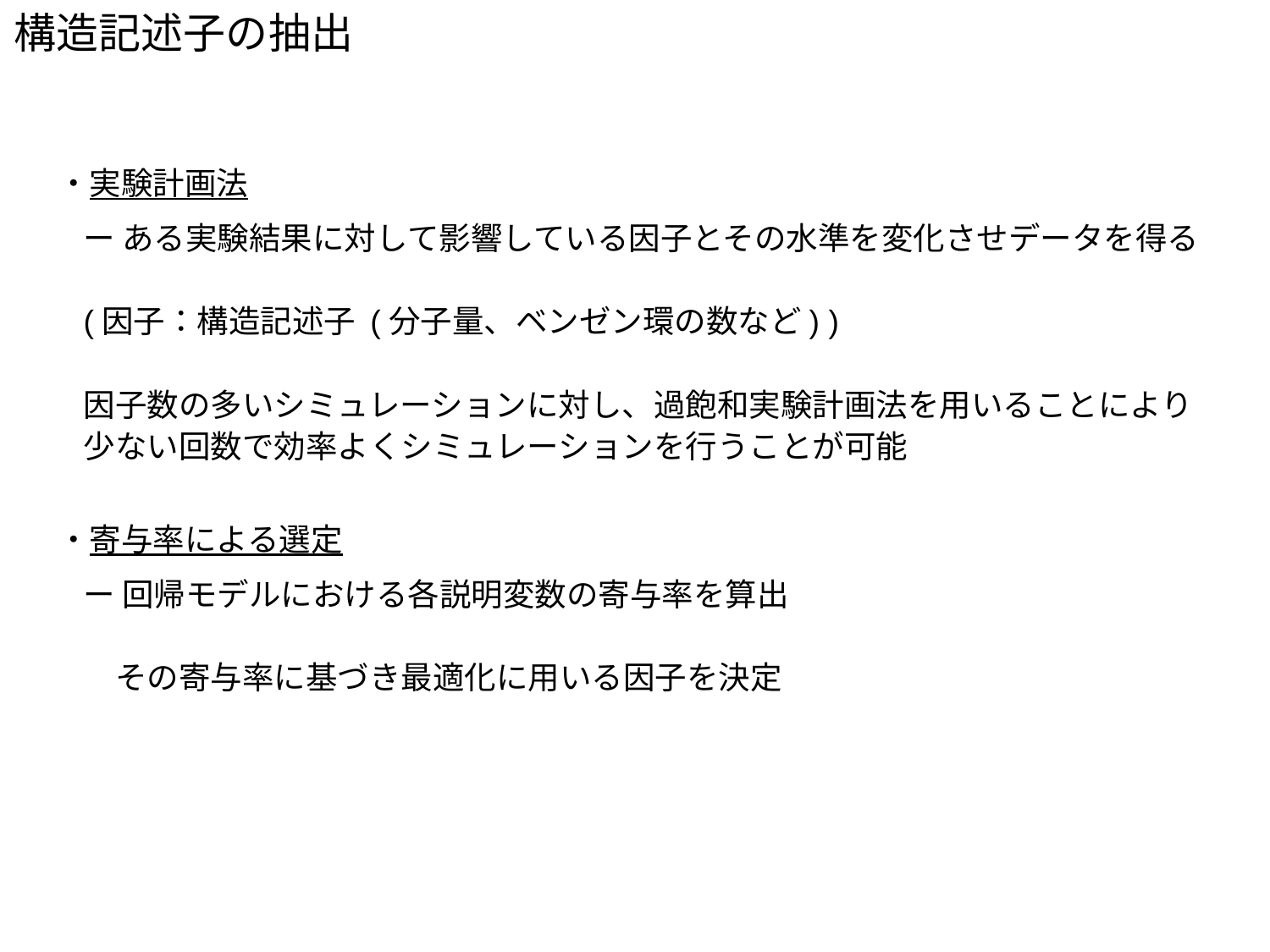

構造記述子の抽出
・実験計画法
ー ある実験結果に対して影響している因子とその水準を変化させデータを得る

(因子：構造記述子 (分子量、ベンゼン環の数など) )

因子数の多いシミュレーションに対し、過飽和実験計画法を用いることにより
少ない回数で効率よくシミュレーションを行うことが可能
・寄与率による選定
ー 回帰モデルにおける各説明変数の寄与率を算出

　その寄与率に基づき最適化に用いる因子を決定